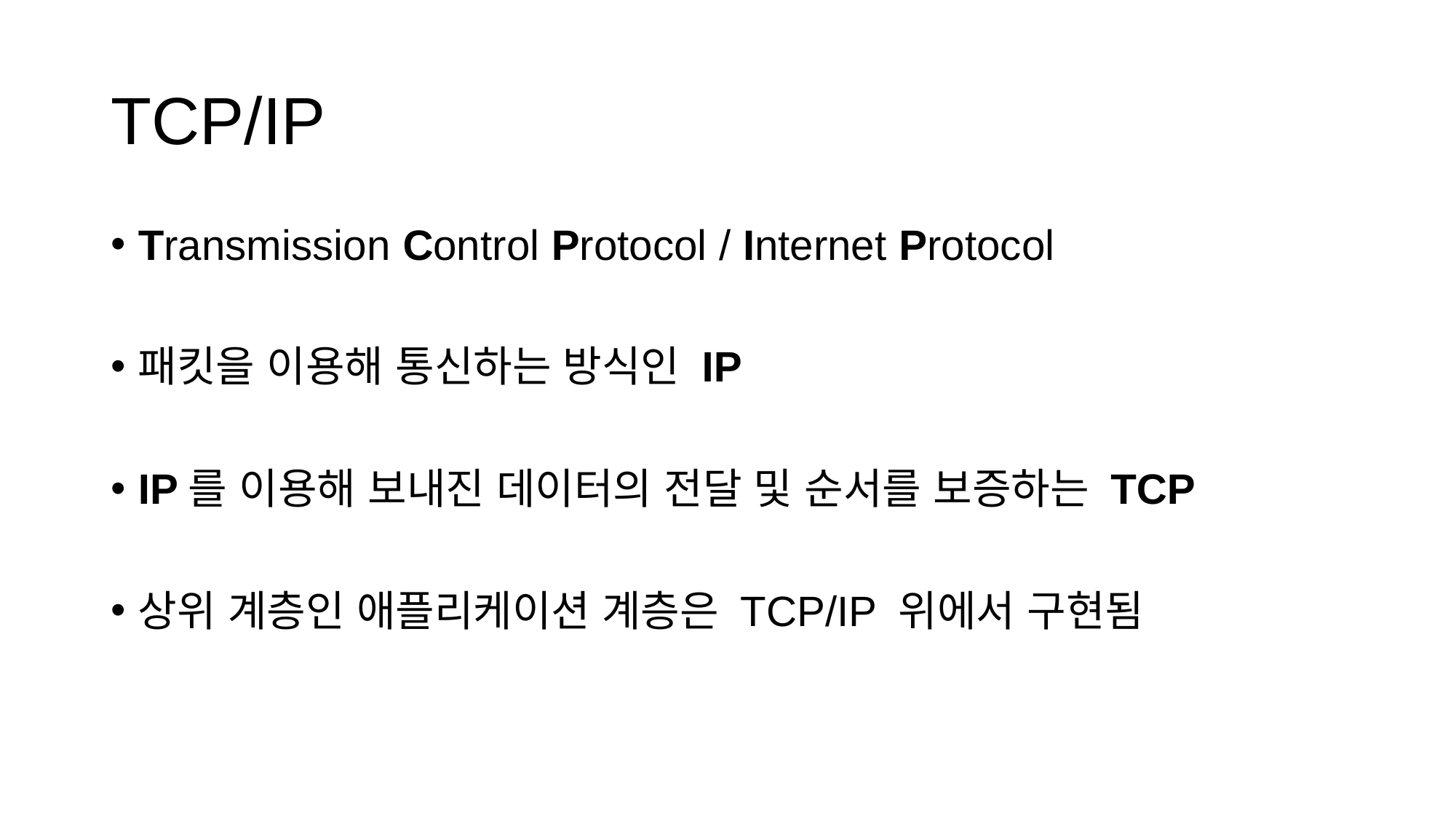

# TCP/IP
Transmission Control Protocol / Internet Protocol

패킷을 이용해 통신하는 방식인 IP

IP를 이용해 보내진 데이터의 전달 및 순서를 보증하는 TCP

상위 계층인 애플리케이션 계층은 TCP/IP 위에서 구현됨